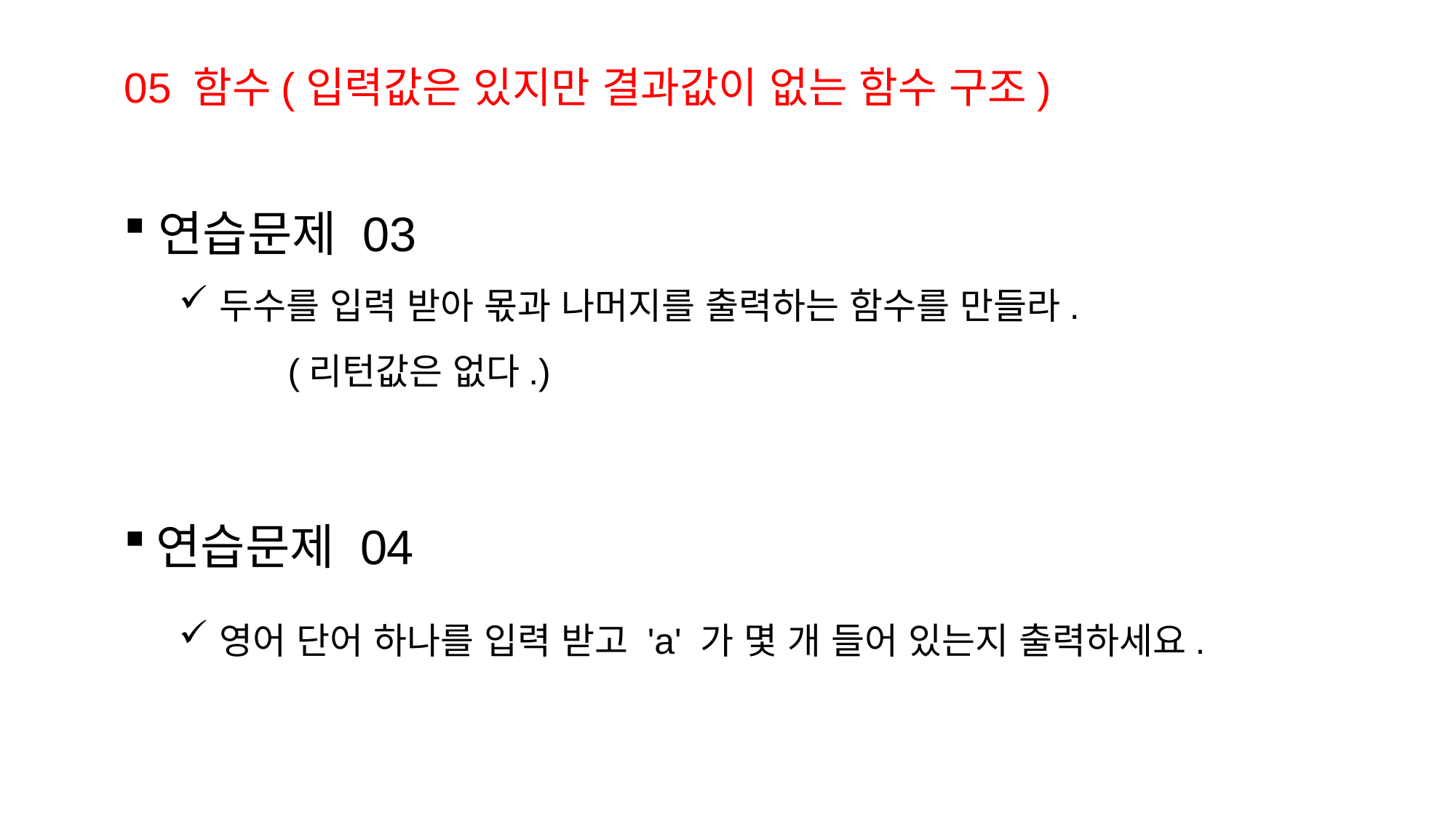

05 함수(입력값은 있지만 결과값이 없는 함수 구조)
연습문제 03
두수를 입력 받아 몫과 나머지를 출력하는 함수를 만들라.
	(리턴값은 없다.)

연습문제 04
영어 단어 하나를 입력 받고 'a' 가 몇 개 들어 있는지 출력하세요.